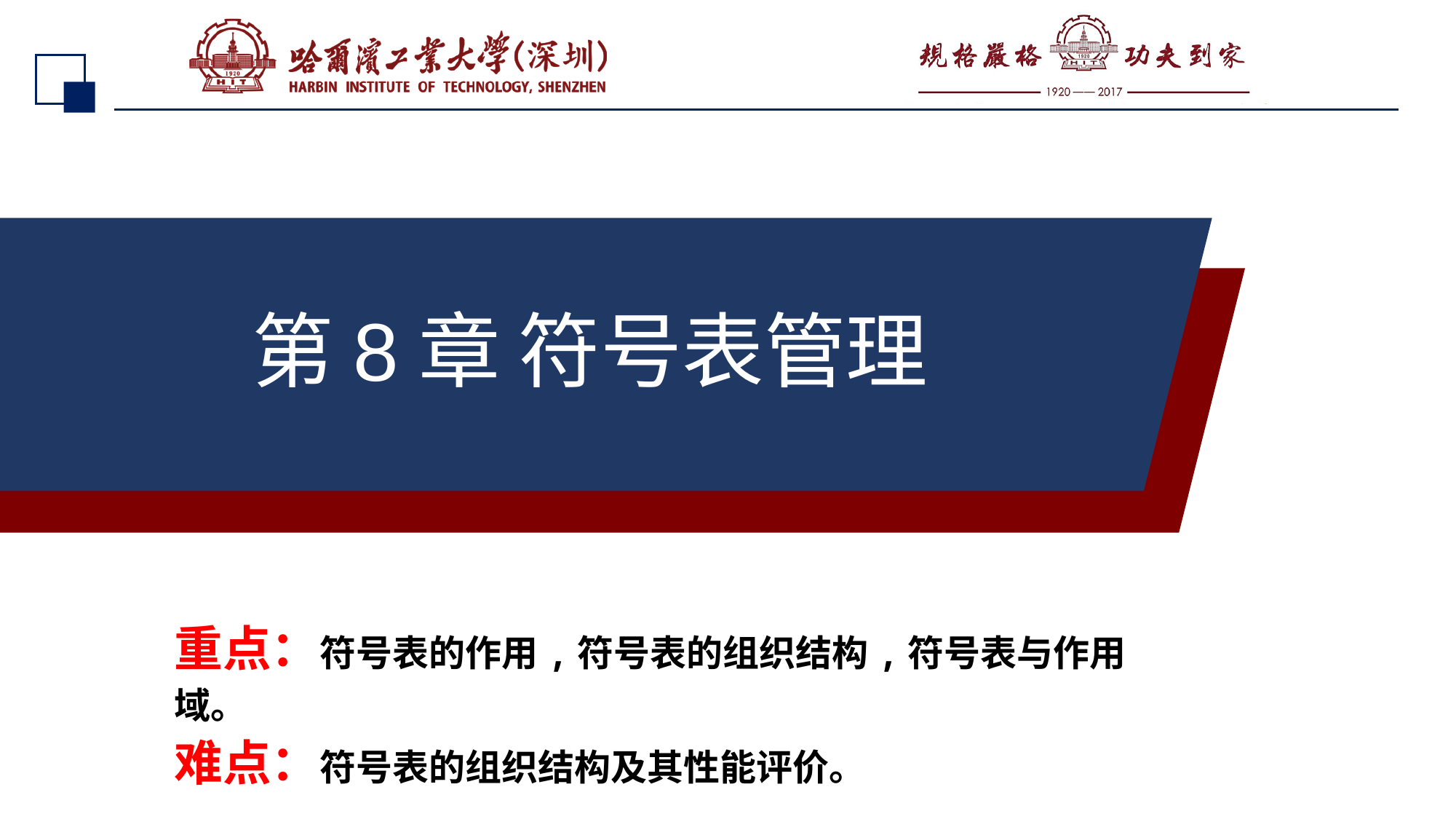

# 第8章 符号表管理
重点：符号表的作用,符号表的组织结构,符号表与作用域。
难点：符号表的组织结构及其性能评价。